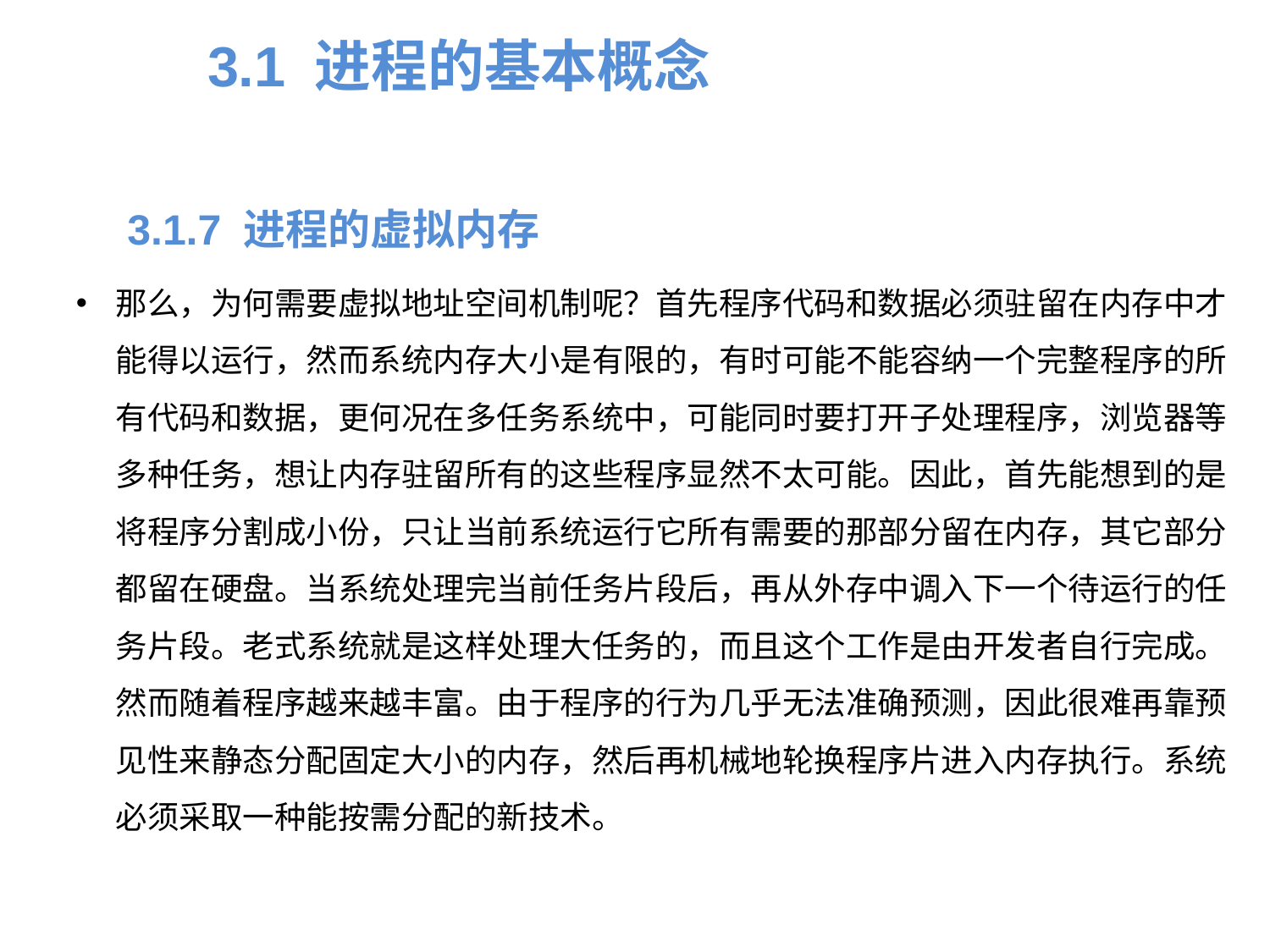

3.1 进程的基本概念
3.1.7 进程的虚拟内存
那么，为何需要虚拟地址空间机制呢？首先程序代码和数据必须驻留在内存中才能得以运行，然而系统内存大小是有限的，有时可能不能容纳一个完整程序的所有代码和数据，更何况在多任务系统中，可能同时要打开子处理程序，浏览器等多种任务，想让内存驻留所有的这些程序显然不太可能。因此，首先能想到的是将程序分割成小份，只让当前系统运行它所有需要的那部分留在内存，其它部分都留在硬盘。当系统处理完当前任务片段后，再从外存中调入下一个待运行的任务片段。老式系统就是这样处理大任务的，而且这个工作是由开发者自行完成。然而随着程序越来越丰富。由于程序的行为几乎无法准确预测，因此很难再靠预见性来静态分配固定大小的内存，然后再机械地轮换程序片进入内存执行。系统必须采取一种能按需分配的新技术。